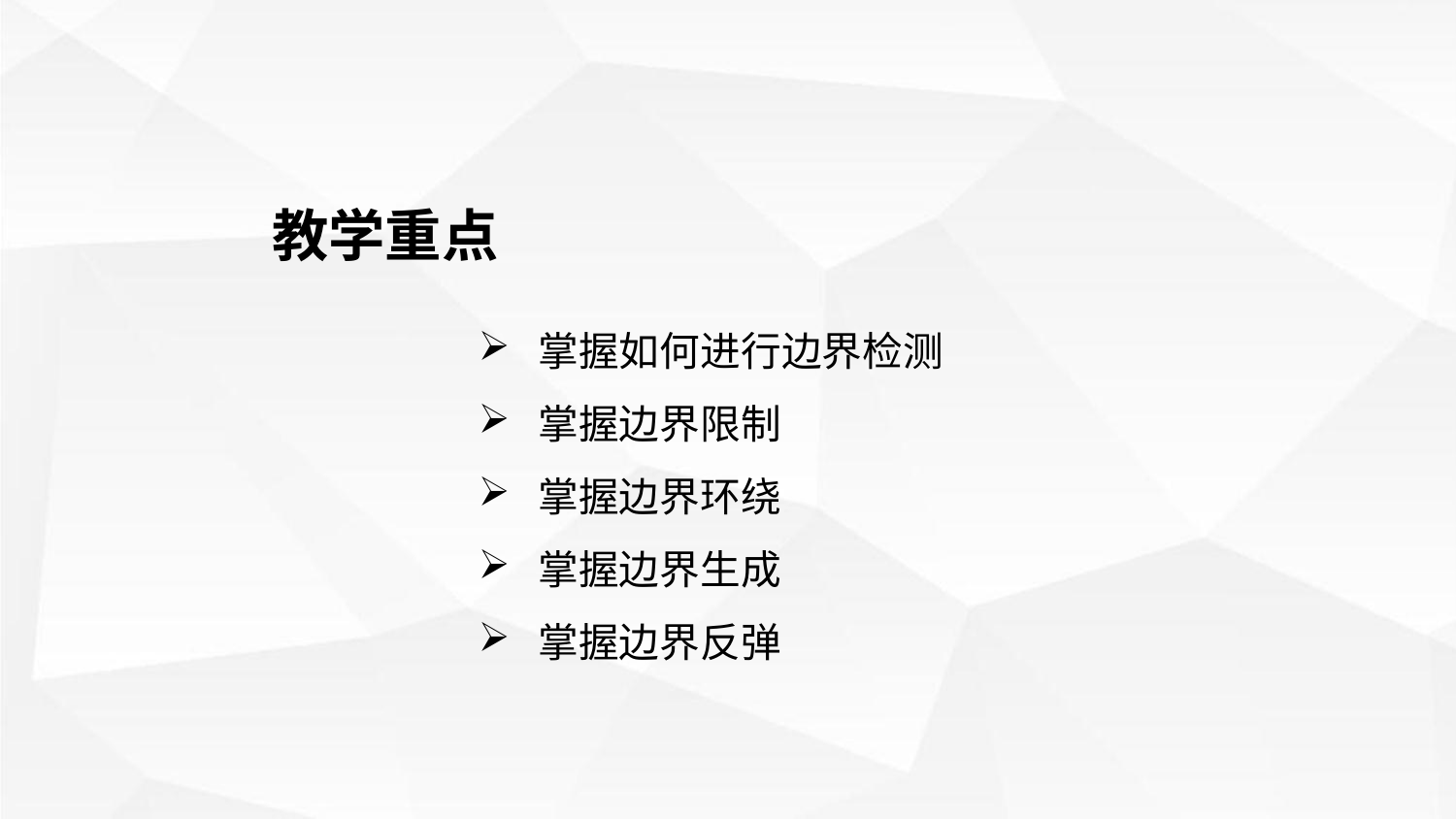

教学重点
  掌握如何进行边界检测
  掌握边界限制
  掌握边界环绕
  掌握边界生成
  掌握边界反弹